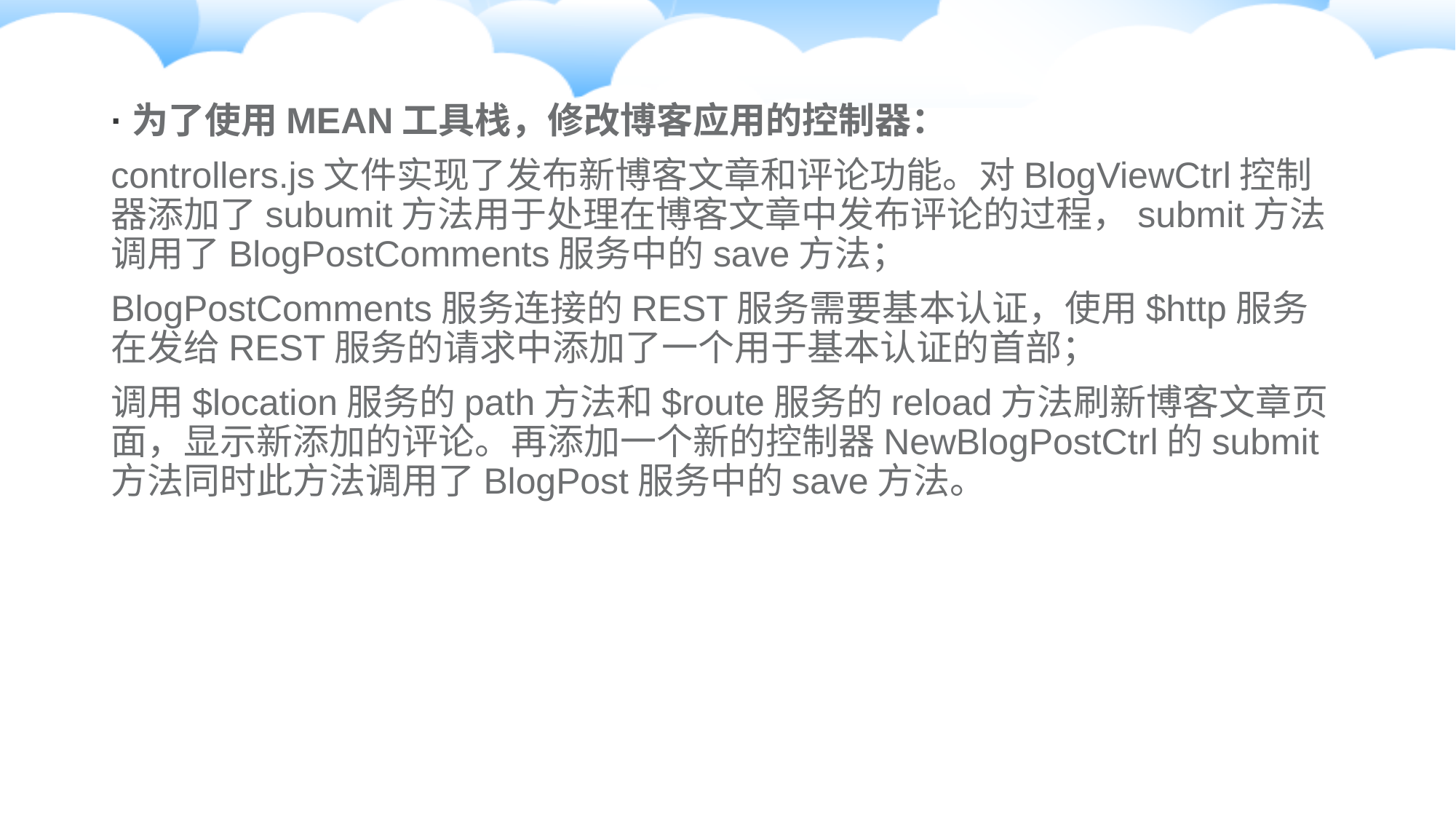

·为了使用MEAN工具栈，修改博客应用的控制器：
controllers.js文件实现了发布新博客文章和评论功能。对BlogViewCtrl控制器添加了subumit方法用于处理在博客文章中发布评论的过程，submit方法调用了BlogPostComments服务中的save方法；
BlogPostComments服务连接的REST服务需要基本认证，使用$http服务在发给REST服务的请求中添加了一个用于基本认证的首部；
调用$location服务的path方法和$route服务的reload方法刷新博客文章页面，显示新添加的评论。再添加一个新的控制器NewBlogPostCtrl的submit方法同时此方法调用了BlogPost服务中的save方法。